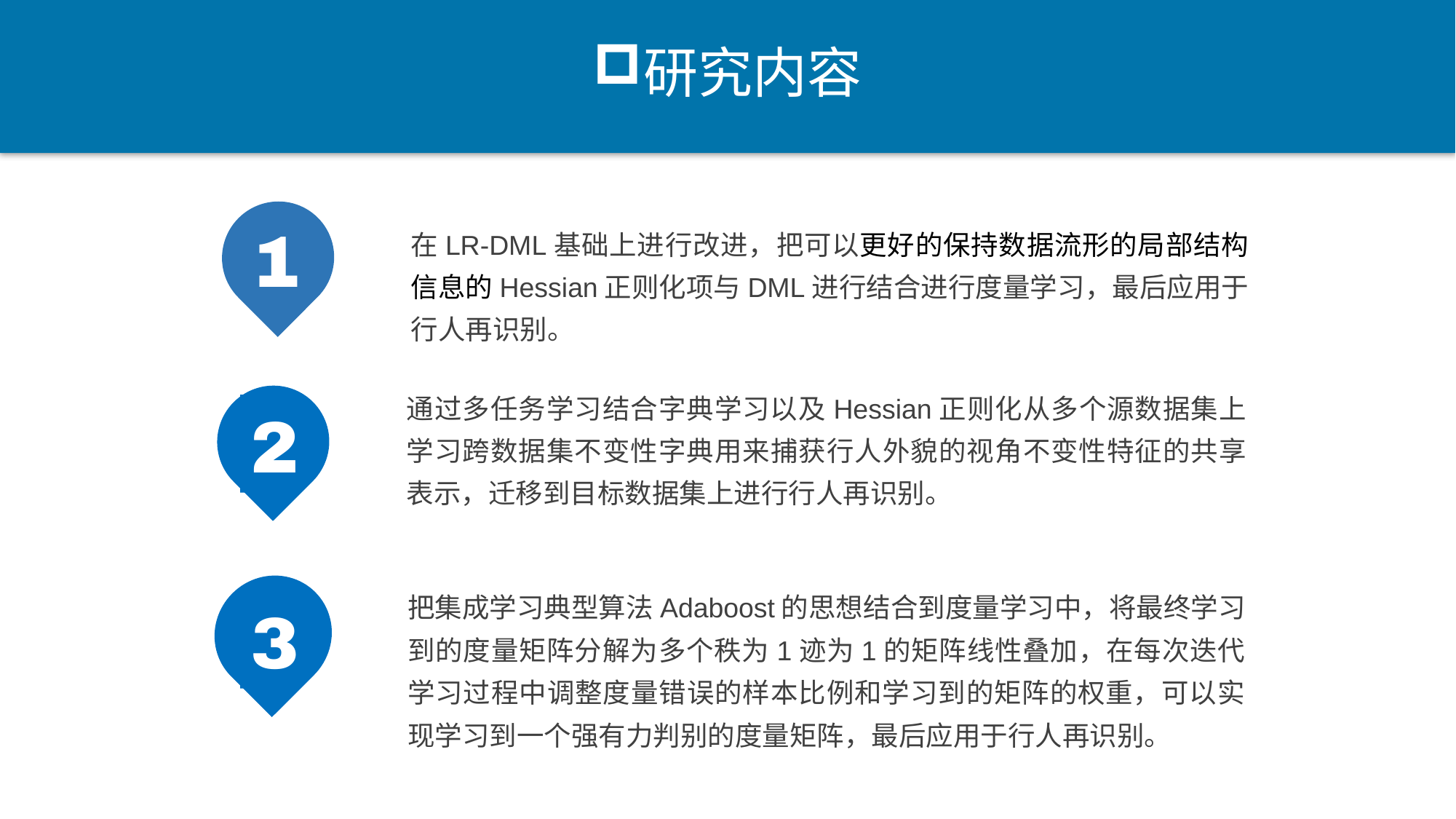

研究内容

1
在LR-DML基础上进行改进，把可以更好的保持数据流形的局部结构信息的Hessian正则化项与DML进行结合进行度量学习，最后应用于行人再识别。
通过多任务学习结合字典学习以及Hessian正则化从多个源数据集上学习跨数据集不变性字典用来捕获行人外貌的视角不变性特征的共享表示，迁移到目标数据集上进行行人再识别。

2
把集成学习典型算法Adaboost的思想结合到度量学习中，将最终学习到的度量矩阵分解为多个秩为1迹为1的矩阵线性叠加，在每次迭代学习过程中调整度量错误的样本比例和学习到的矩阵的权重，可以实现学习到一个强有力判别的度量矩阵，最后应用于行人再识别。

3